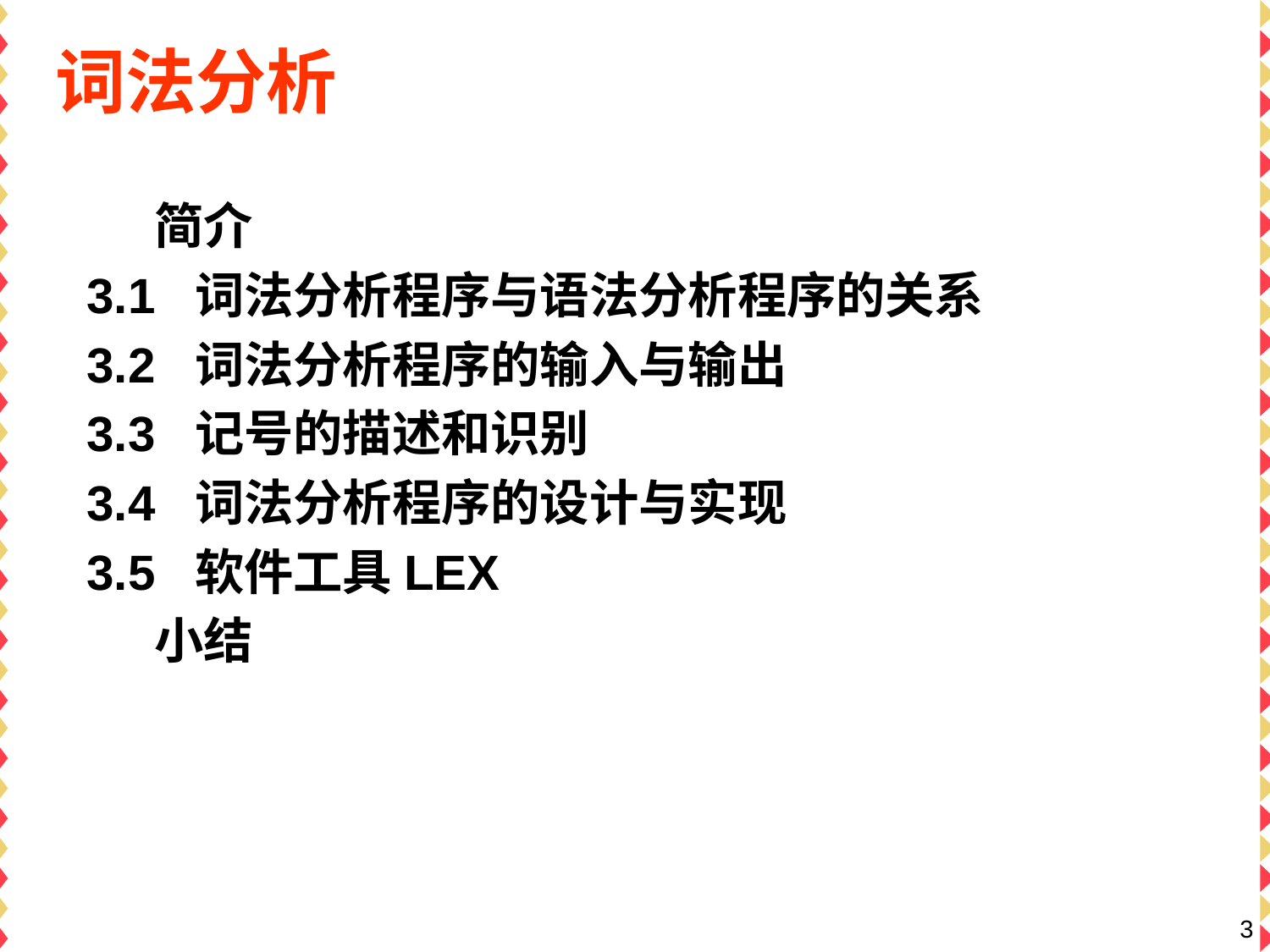

# 词法分析
     简介
3.1  词法分析程序与语法分析程序的关系
3.2  词法分析程序的输入与输出
3.3  记号的描述和识别
3.4  词法分析程序的设计与实现
3.5  软件工具LEX
     小结
3